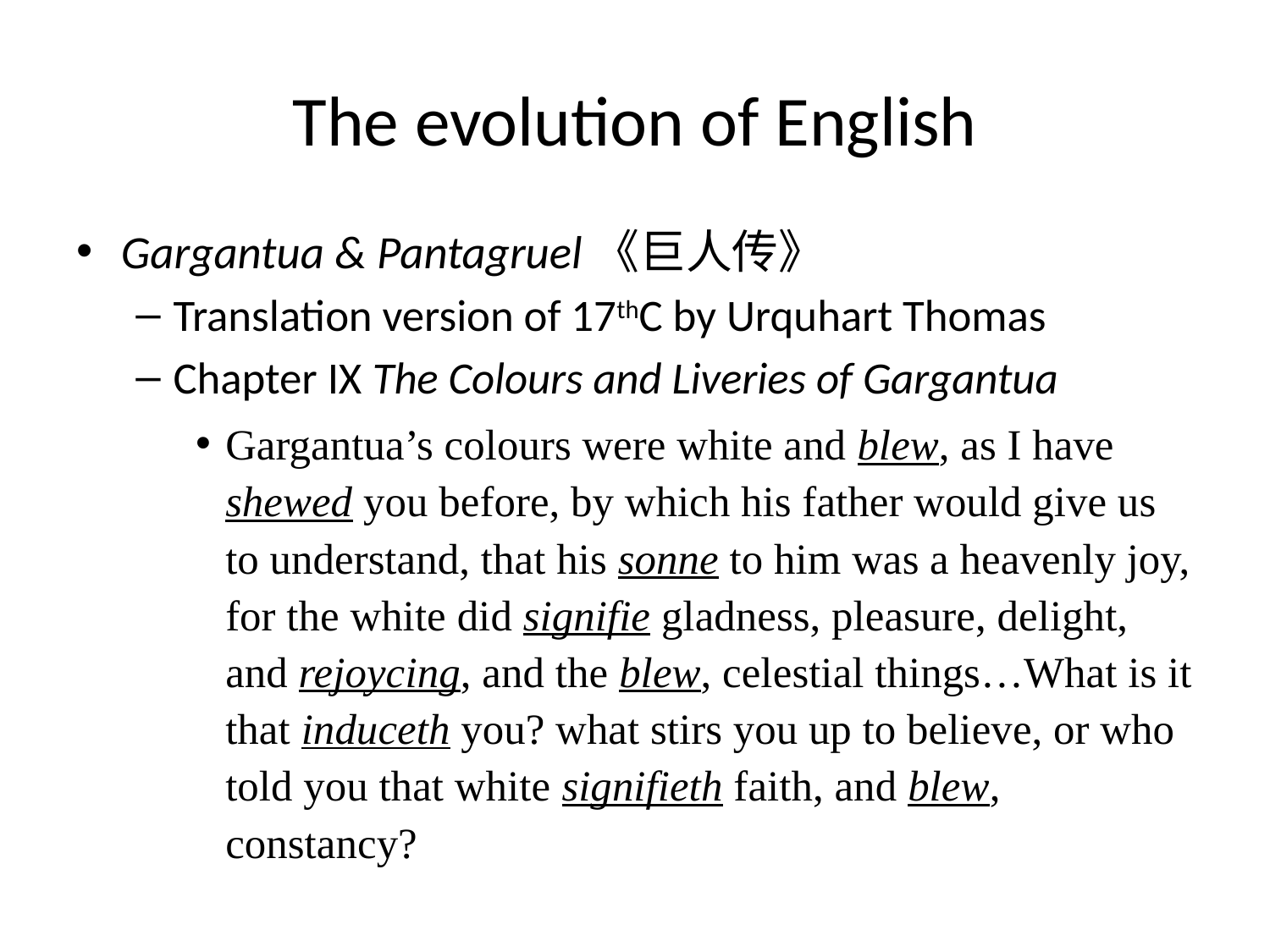

# The evolution of English
Gargantua & Pantagruel《巨人传》
Translation version of 17thC by Urquhart Thomas
Chapter IX The Colours and Liveries of Gargantua
Gargantua’s colours were white and blew, as I have shewed you before, by which his father would give us to understand, that his sonne to him was a heavenly joy, for the white did signifie gladness, pleasure, delight, and rejoycing, and the blew, celestial things…What is it that induceth you? what stirs you up to believe, or who told you that white signifieth faith, and blew, constancy?